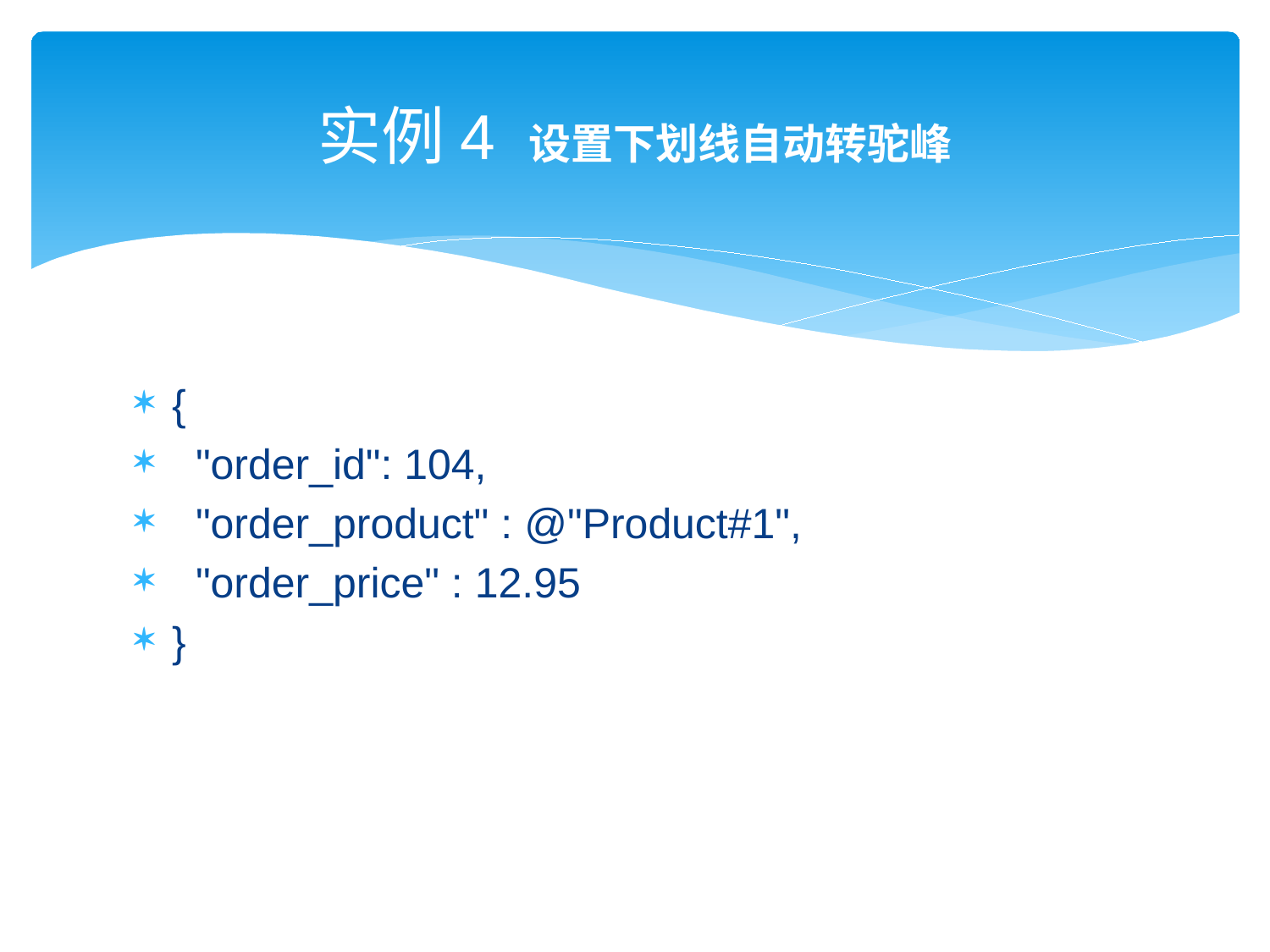

# 实例4 设置下划线自动转驼峰
{
  "order_id": 104,
  "order_product" : @"Product#1",
  "order_price" : 12.95
}